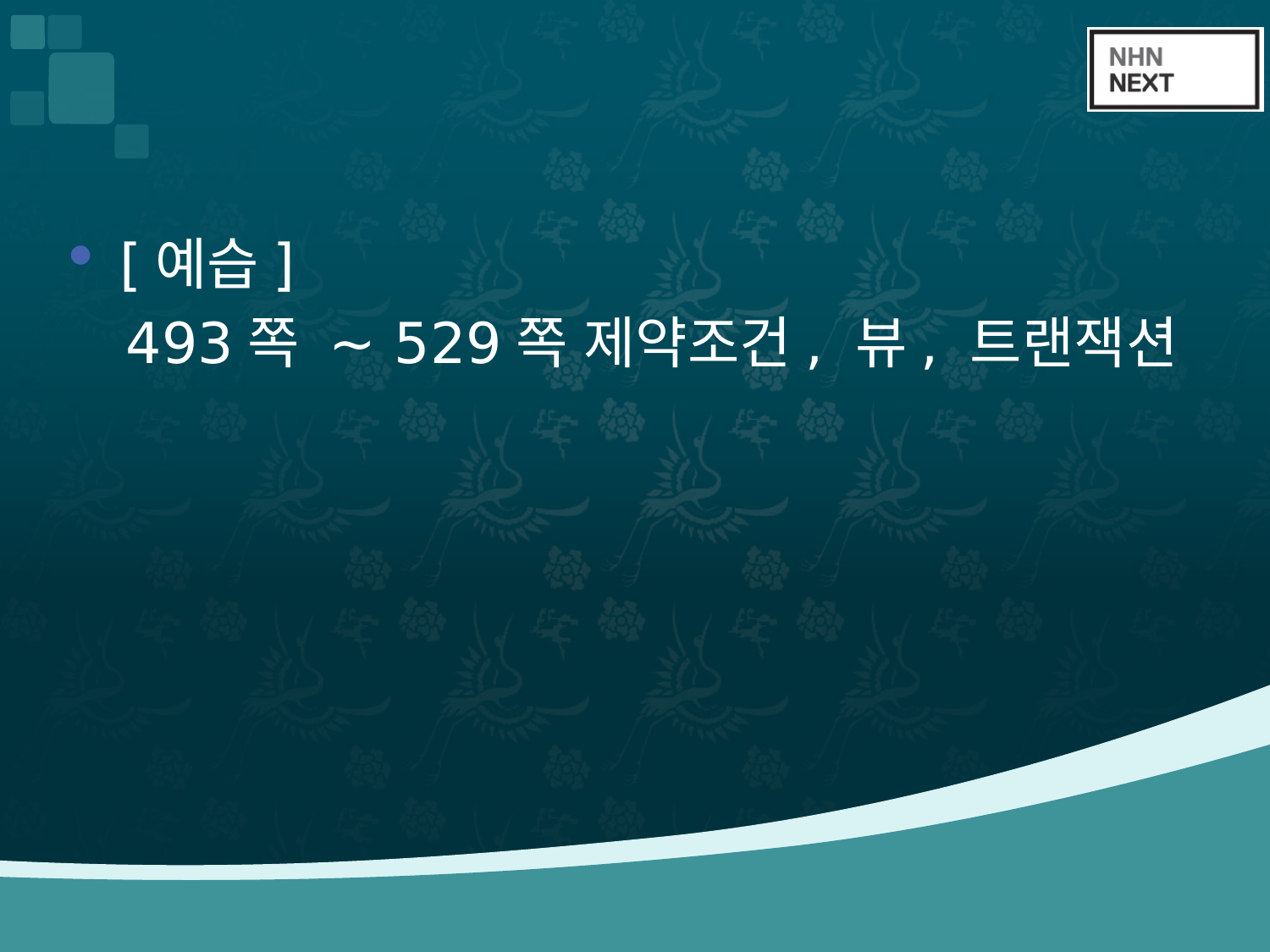

#
[예습]
   493쪽 ~ 529쪽 제약조건, 뷰, 트랜잭션